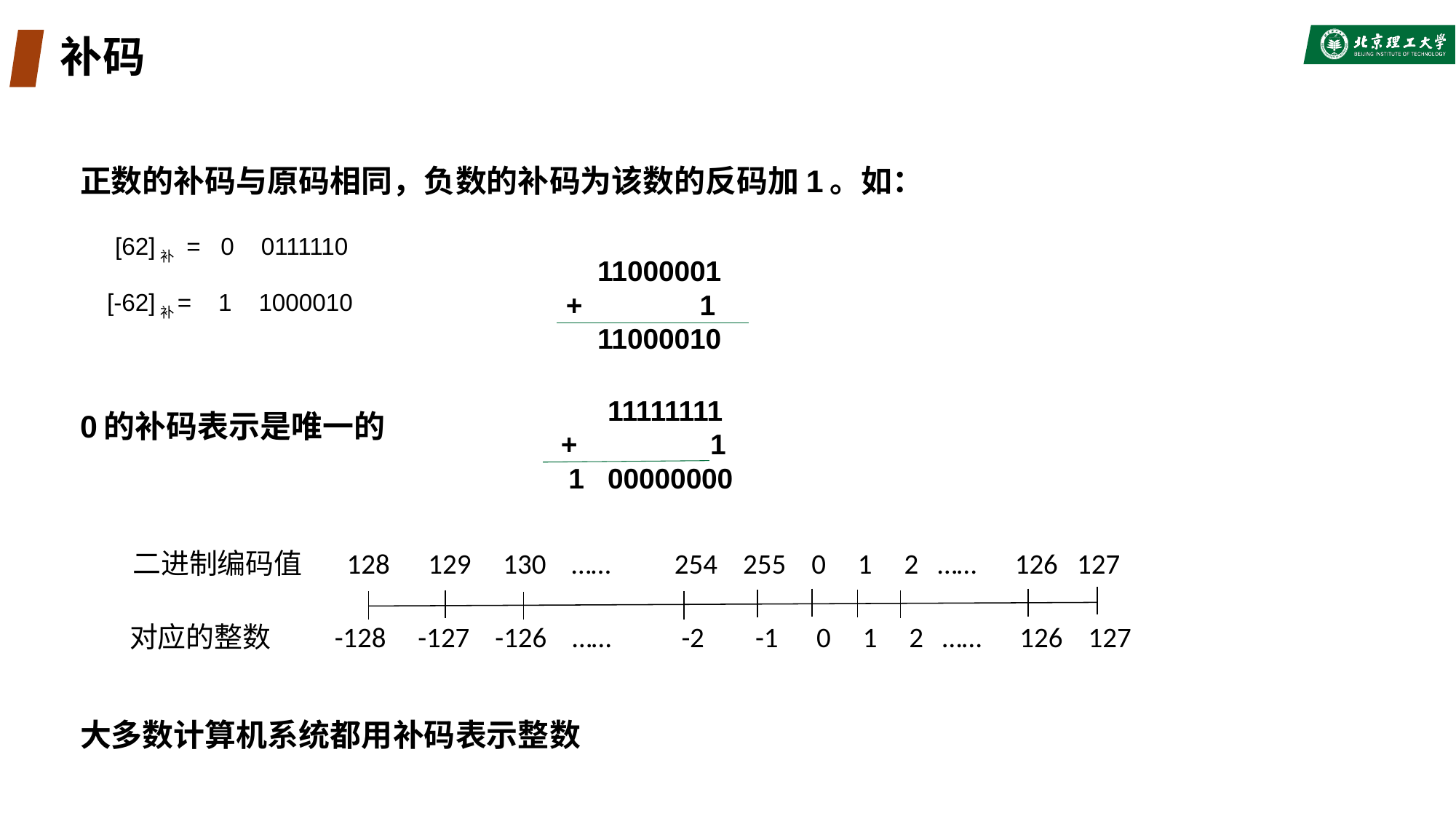

# 补码
正数的补码与原码相同，负数的补码为该数的反码加1。如：
    [62]补   =   0    0111110
    [-62]补=    1    1000010

0的补码表示是唯一的

大多数计算机系统都用补码表示整数
    11000001
+               1
    11000010
      11111111
+                 1
 1   00000000
二进制编码值      128      129     130    ……          254    255    0     1     2   ……      126   127
对应的整数         -128     -127    -126    ……           -2        -1      0     1     2   ……      126    127